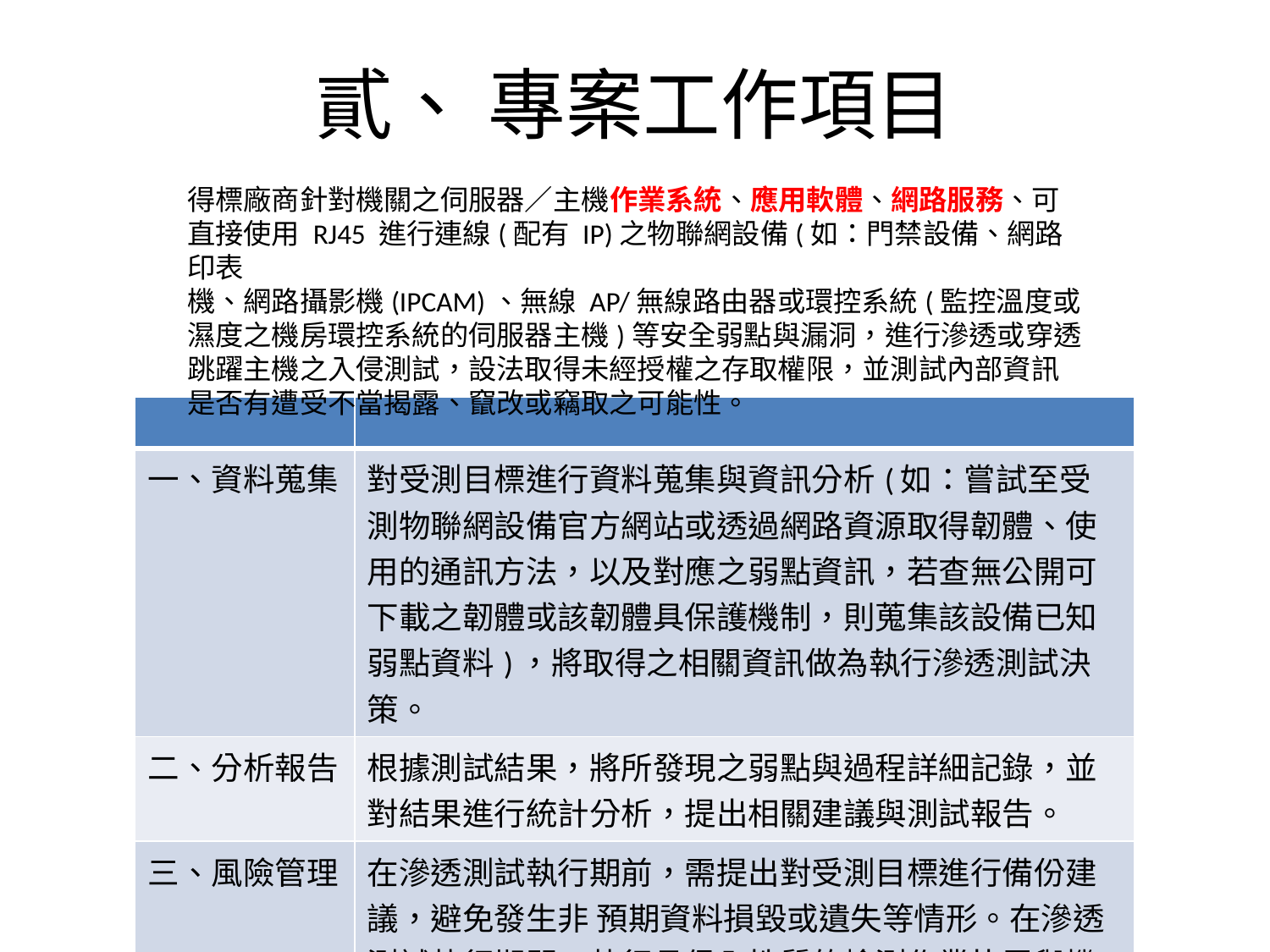

# 貳、 專案工作項目
得標廠商針對機關之伺服器／主機作業系統、應用軟體、網路服務、可
直接使用 RJ45 進行連線(配有 IP)之物聯網設備(如：門禁設備、網路印表
機、網路攝影機(IPCAM)、無線 AP/無線路由器或環控系統(監控溫度或
濕度之機房環控系統的伺服器主機)等安全弱點與漏洞，進行滲透或穿透
跳躍主機之入侵測試，設法取得未經授權之存取權限，並測試內部資訊
是否有遭受不當揭露、竄改或竊取之可能性。
|  |  |
| --- | --- |
| 一、資料蒐集 | 對受測目標進行資料蒐集與資訊分析(如：嘗試至受測物聯網設備官方網站或透過網路資源取得韌體、使用的通訊方法，以及對應之弱點資訊，若查無公開可下載之韌體或該韌體具保護機制，則蒐集該設備已知弱點資料)，將取得之相關資訊做為執行滲透測試決策。 |
| 二、分析報告 | 根據測試結果，將所發現之弱點與過程詳細記錄，並對結果進行統計分析，提出相關建議與測試報告。 |
| 三、風險管理 | 在滲透測試執行期前，需提出對受測目標進行備份建議，避免發生非 預期資料損毀或遺失等情形。在滲透測試執行期間，執行具侵入性質的檢測作業皆需與機關進行確 認，並於雙方議定之適當時間且具備適當應變措施與風險評估後，才進行相關檢測作業。 |